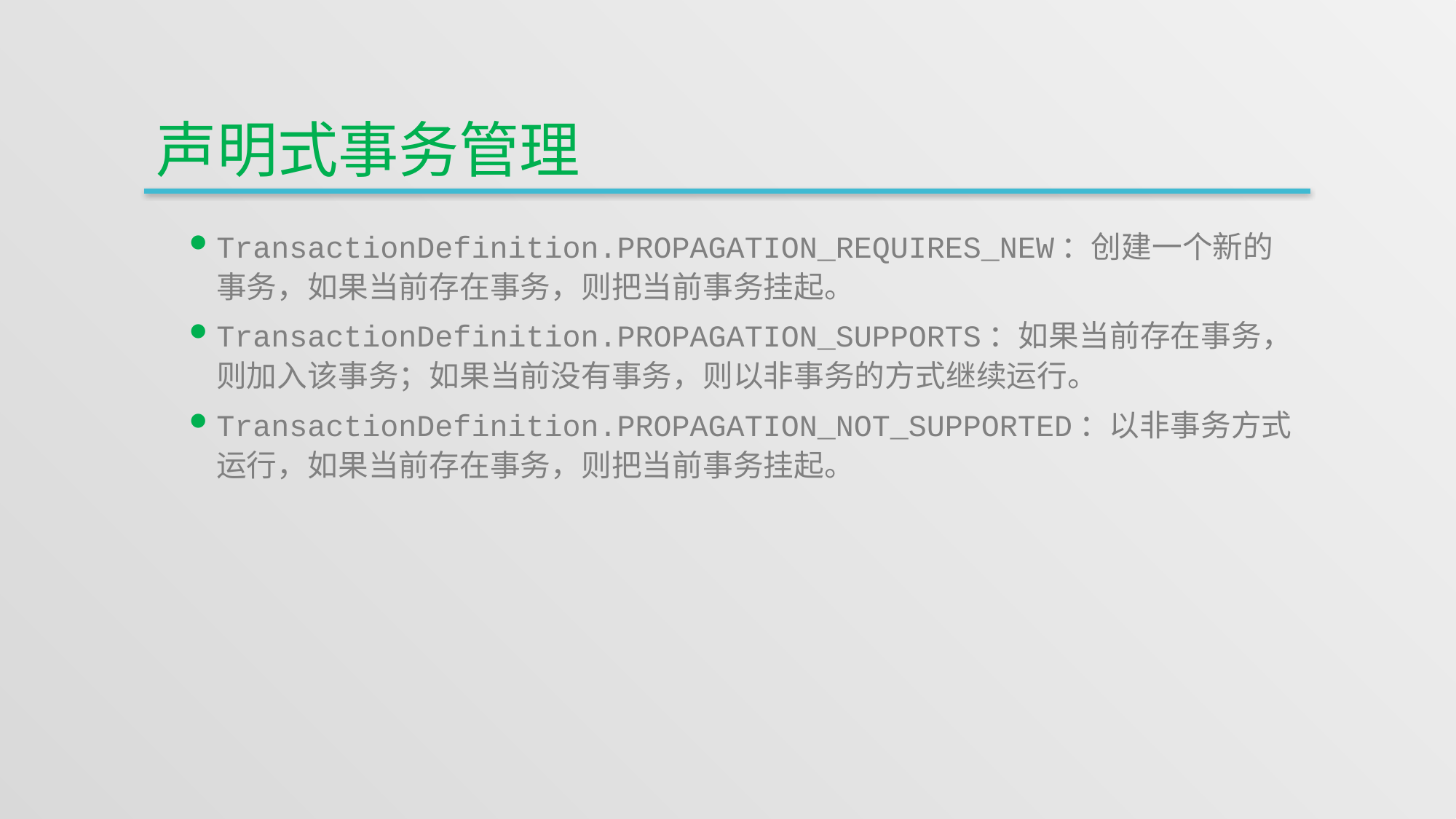

# 声明式事务管理
TransactionDefinition.PROPAGATION_REQUIRES_NEW：创建一个新的事务，如果当前存在事务，则把当前事务挂起。
TransactionDefinition.PROPAGATION_SUPPORTS：如果当前存在事务，则加入该事务；如果当前没有事务，则以非事务的方式继续运行。
TransactionDefinition.PROPAGATION_NOT_SUPPORTED：以非事务方式运行，如果当前存在事务，则把当前事务挂起。